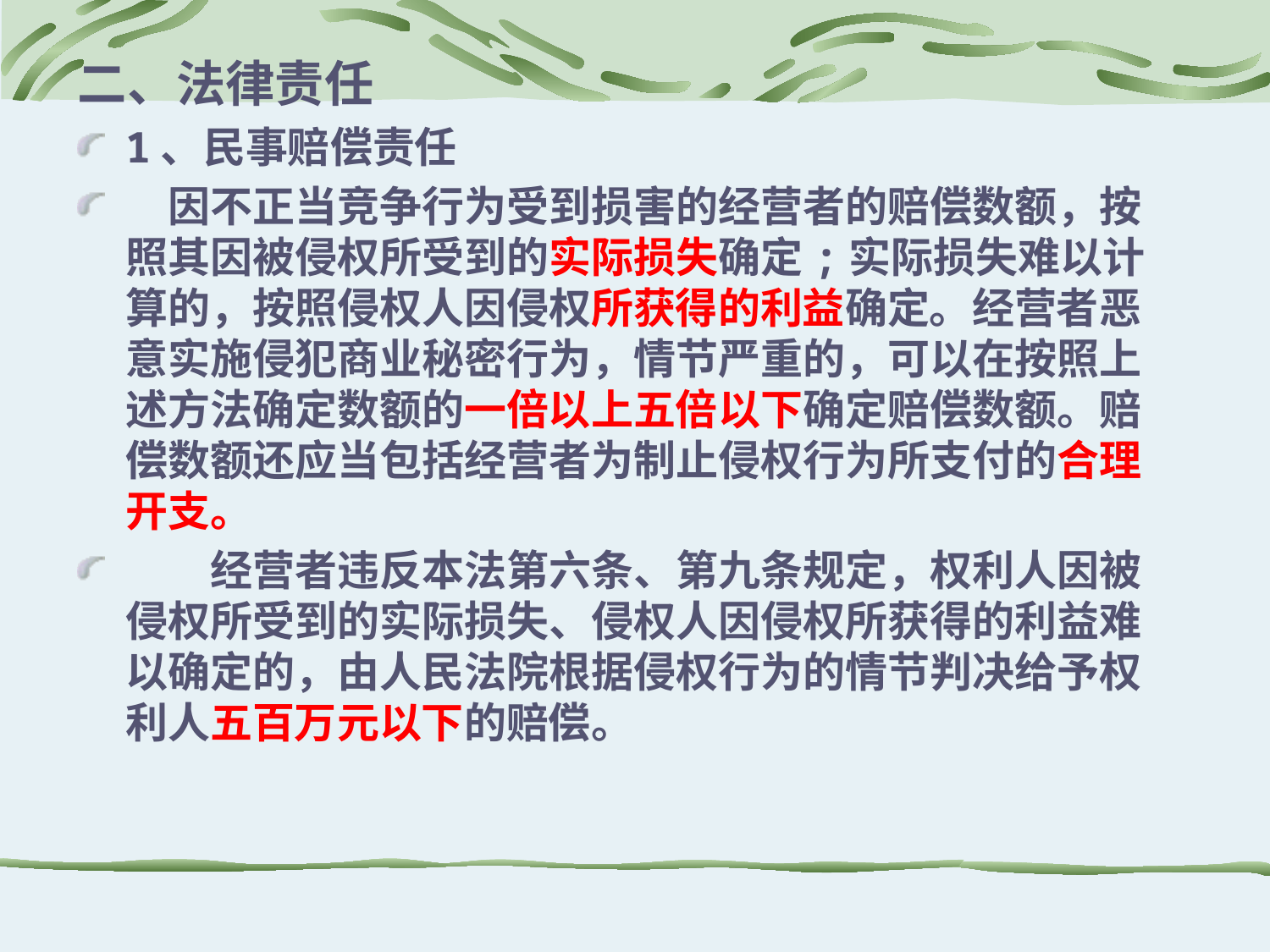

二、法律责任
1、民事赔偿责任
　因不正当竞争行为受到损害的经营者的赔偿数额，按照其因被侵权所受到的实际损失确定;实际损失难以计算的，按照侵权人因侵权所获得的利益确定。经营者恶意实施侵犯商业秘密行为，情节严重的，可以在按照上述方法确定数额的一倍以上五倍以下确定赔偿数额。赔偿数额还应当包括经营者为制止侵权行为所支付的合理开支。
　　经营者违反本法第六条、第九条规定，权利人因被侵权所受到的实际损失、侵权人因侵权所获得的利益难以确定的，由人民法院根据侵权行为的情节判决给予权利人五百万元以下的赔偿。

#